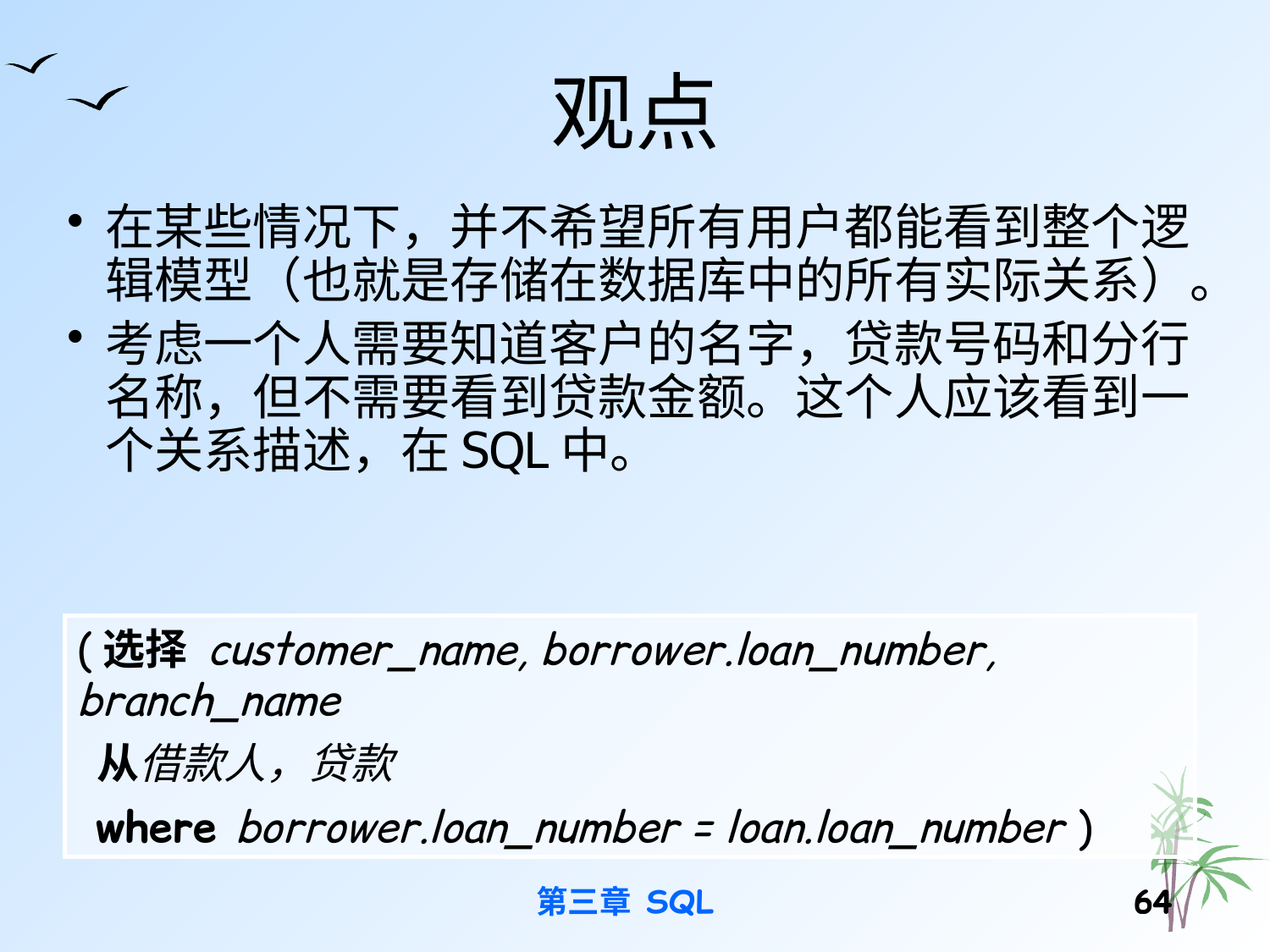

# 观点
在某些情况下，并不希望所有用户都能看到整个逻辑模型（也就是存储在数据库中的所有实际关系）。
考虑一个人需要知道客户的名字，贷款号码和分行名称，但不需要看到贷款金额。这个人应该看到一个关系描述，在SQL中。
(选择 customer_name, borrower.loan_number, branch_name
 从借款人，贷款
 where borrower.loan_number = loan.loan_number )
第三章 SQL
64